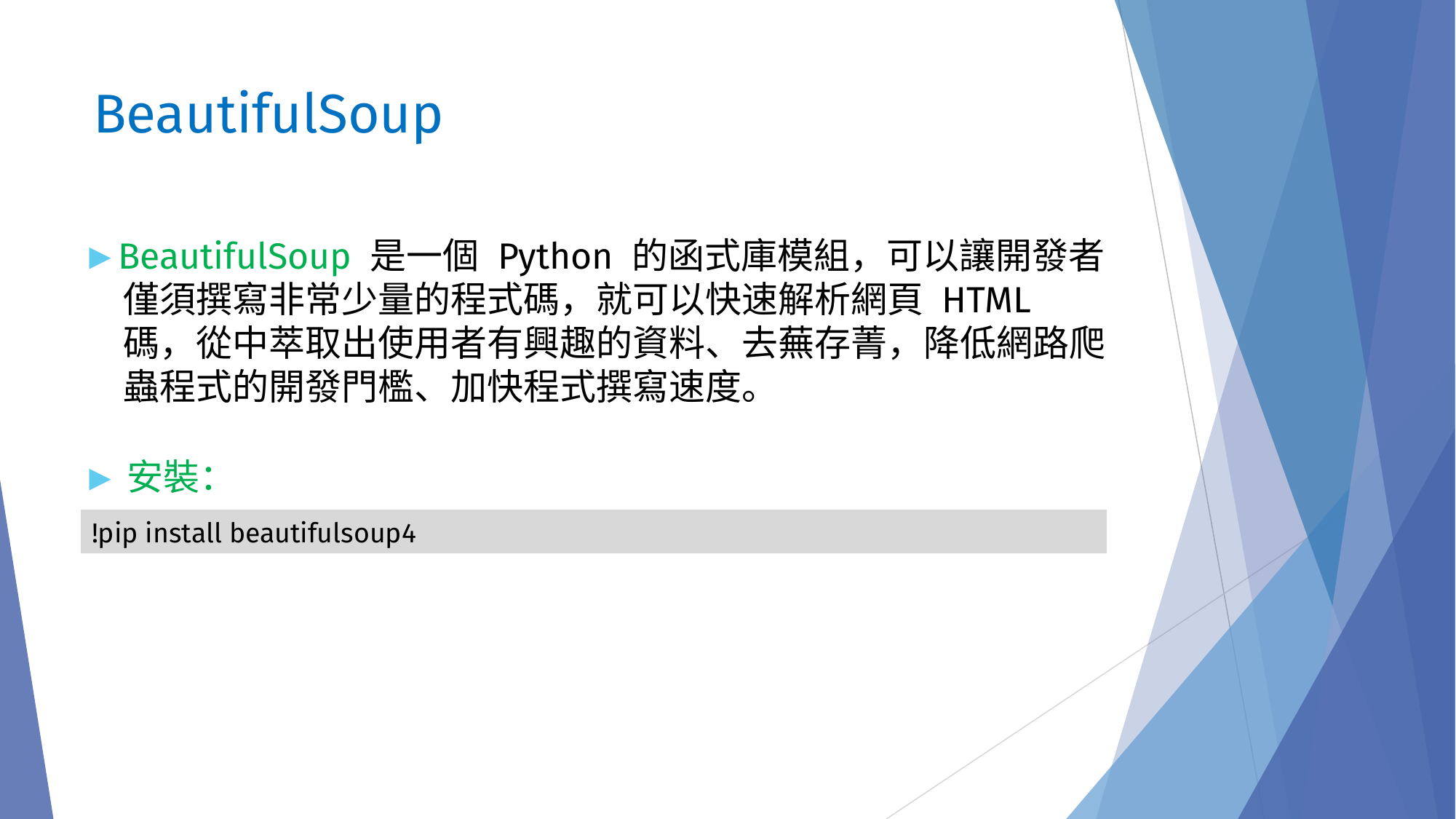

# BeautifulSoup
►BeautifulSoup 是一個 Python 的函式庫模組，可以讓開發者僅須撰寫非常少量的程式碼，就可以快速解析網頁 HTML 碼，從中萃取出使用者有興趣的資料、去蕪存菁，降低網路爬蟲程式的開發門檻、加快程式撰寫速度。

►安裝：
!pip install beautifulsoup4